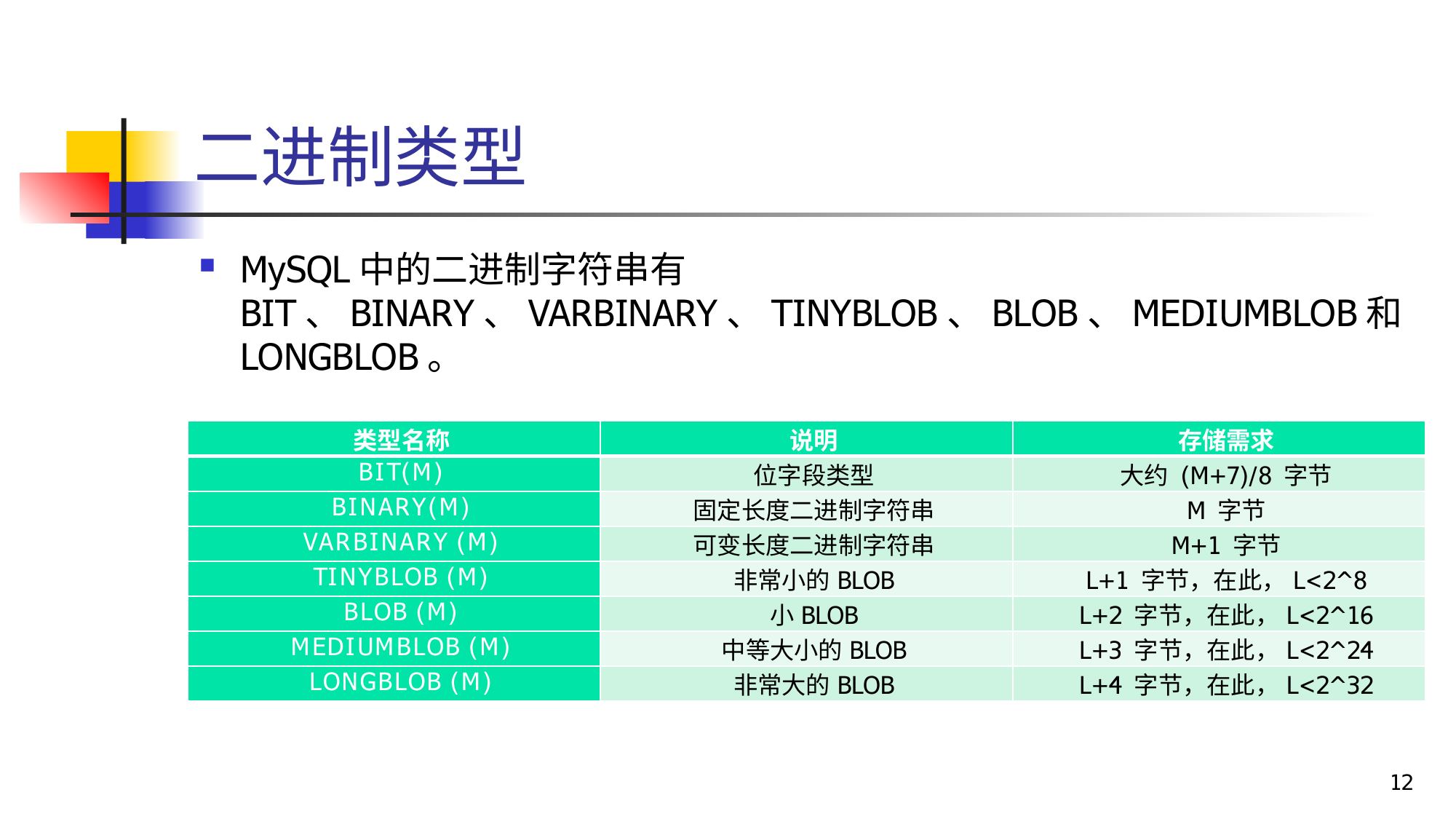

# 二进制类型
MySQL中的二进制字符串有BIT、BINARY、VARBINARY、TINYBLOB、BLOB、MEDIUMBLOB和LONGBLOB。

| 类型名称 | 说明 | 存储需求 |
| --- | --- | --- |
| BIT(M) | 位字段类型 | 大约 (M+7)/8 字节 |
| BINARY(M) | 固定长度二进制字符串 | M 字节 |
| VARBINARY (M) | 可变长度二进制字符串 | M+1 字节 |
| TINYBLOB (M) | 非常小的BLOB | L+1 字节，在此，L<2^8 |
| BLOB (M) | 小BLOB | L+2 字节，在此，L<2^16 |
| MEDIUMBLOB (M) | 中等大小的BLOB | L+3 字节，在此，L<2^24 |
| LONGBLOB (M) | 非常大的BLOB | L+4 字节，在此，L<2^32 |
12